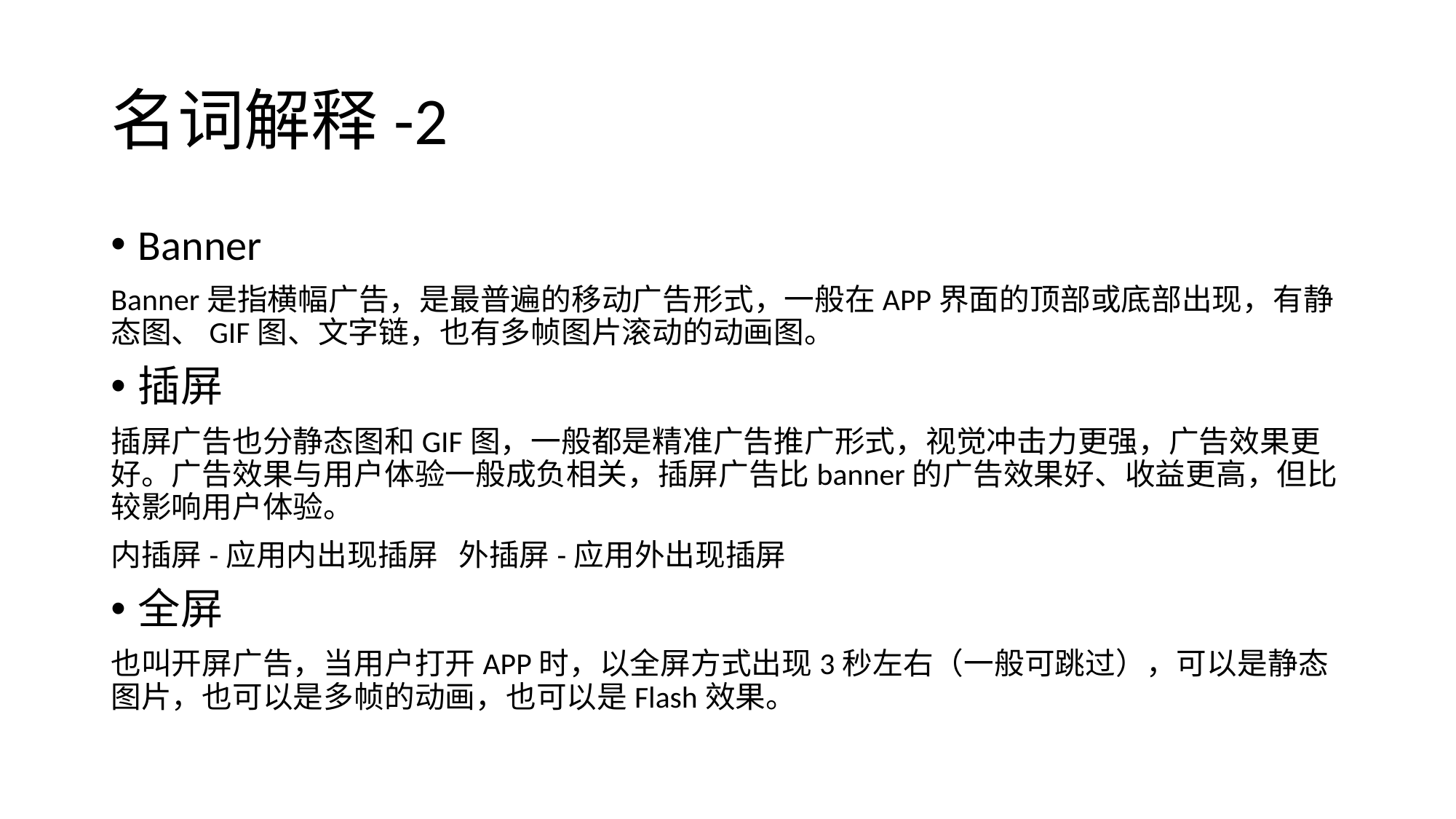

# 名词解释-2
Banner
Banner是指横幅广告，是最普遍的移动广告形式，一般在APP界面的顶部或底部出现，有静态图、GIF图、文字链，也有多帧图片滚动的动画图。
插屏
插屏广告也分静态图和GIF图，一般都是精准广告推广形式，视觉冲击力更强，广告效果更好。广告效果与用户体验一般成负相关，插屏广告比banner的广告效果好、收益更高，但比较影响用户体验。
内插屏-应用内出现插屏   外插屏-应用外出现插屏
全屏
也叫开屏广告，当用户打开APP时，以全屏方式出现3秒左右（一般可跳过），可以是静态图片，也可以是多帧的动画，也可以是Flash效果。